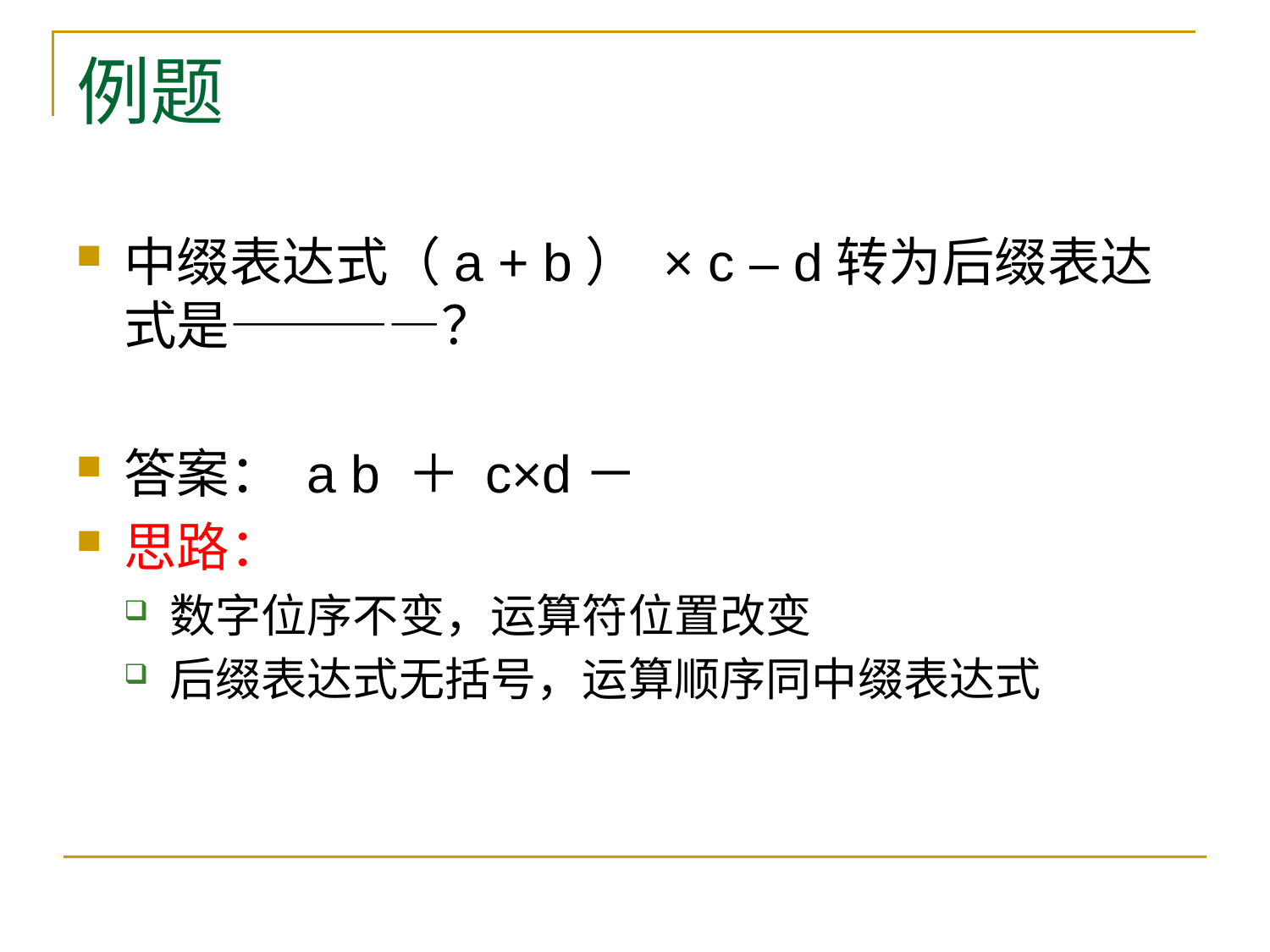

# 例题
中缀表达式（a + b） × c – d转为后缀表达式是————？

答案： a b ＋ c×d－
思路：
数字位序不变，运算符位置改变
后缀表达式无括号，运算顺序同中缀表达式